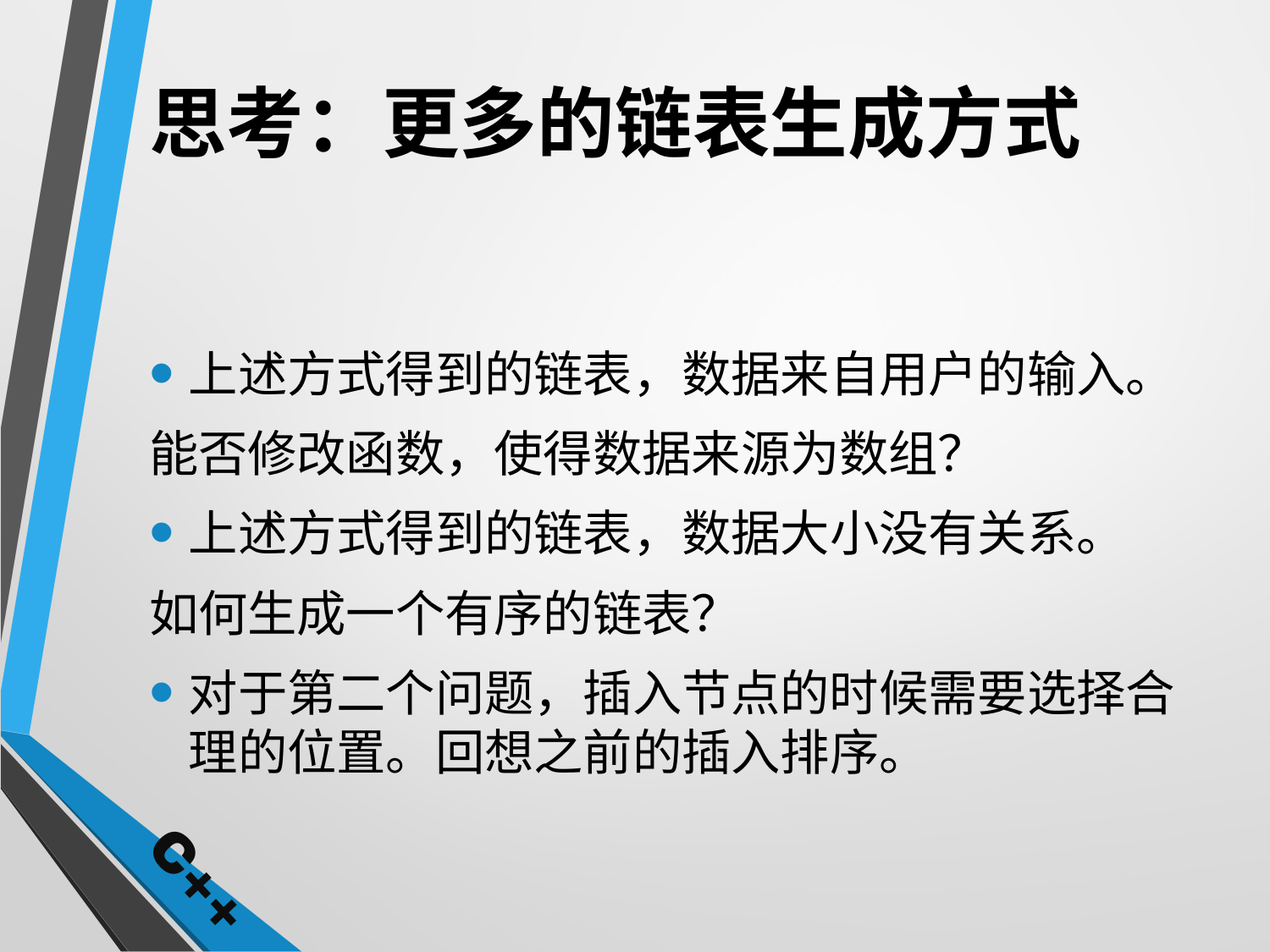

# 思考：更多的链表生成方式
上述方式得到的链表，数据来自用户的输入。
能否修改函数，使得数据来源为数组？
上述方式得到的链表，数据大小没有关系。
如何生成一个有序的链表？
对于第二个问题，插入节点的时候需要选择合理的位置。回想之前的插入排序。